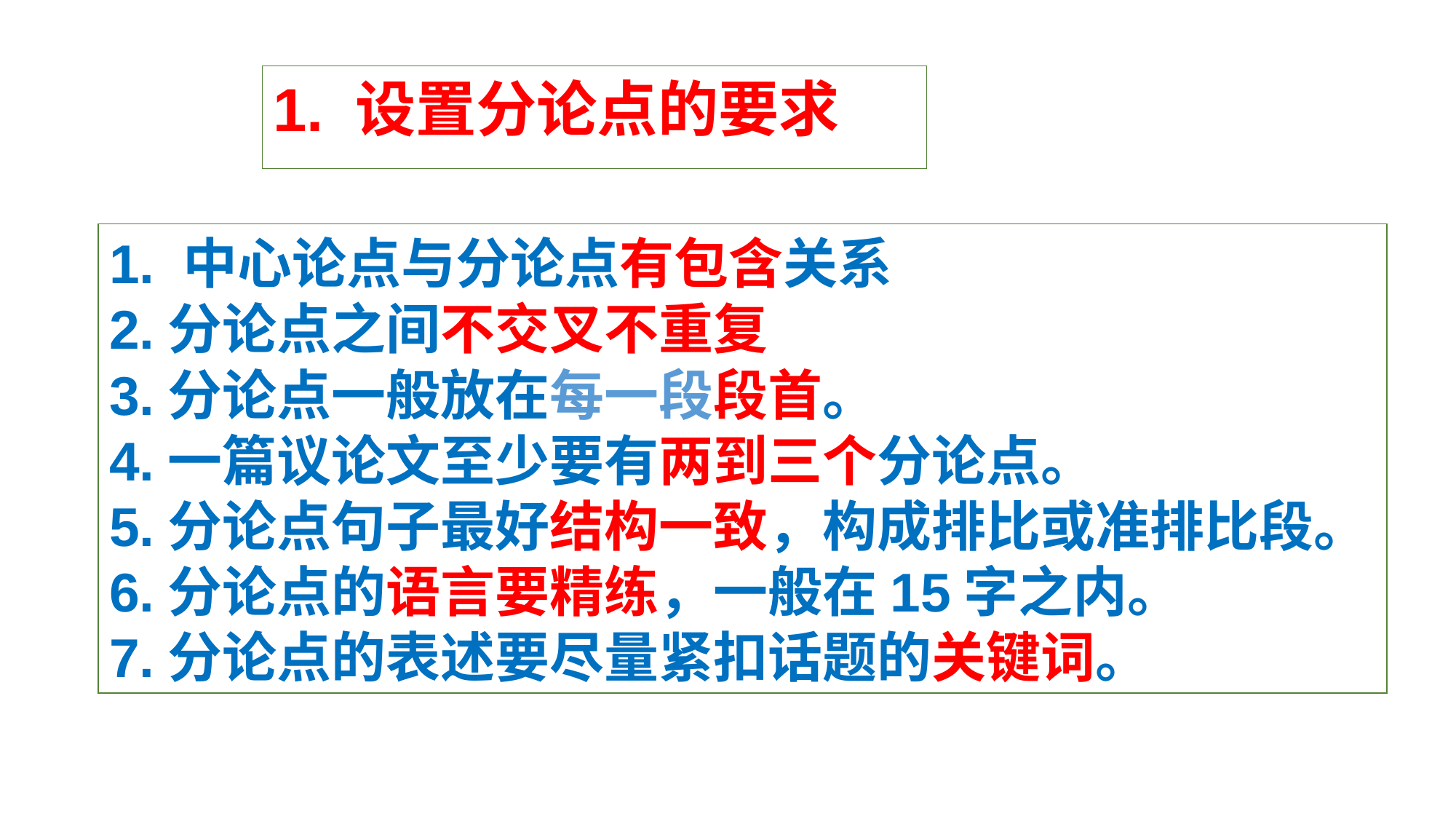

1. 设置分论点的要求
1. 中心论点与分论点有包含关系
2.分论点之间不交叉不重复
3.分论点一般放在每一段段首。
4.一篇议论文至少要有两到三个分论点。
5.分论点句子最好结构一致，构成排比或准排比段。
6.分论点的语言要精练，一般在15字之内。
7.分论点的表述要尽量紧扣话题的关键词。